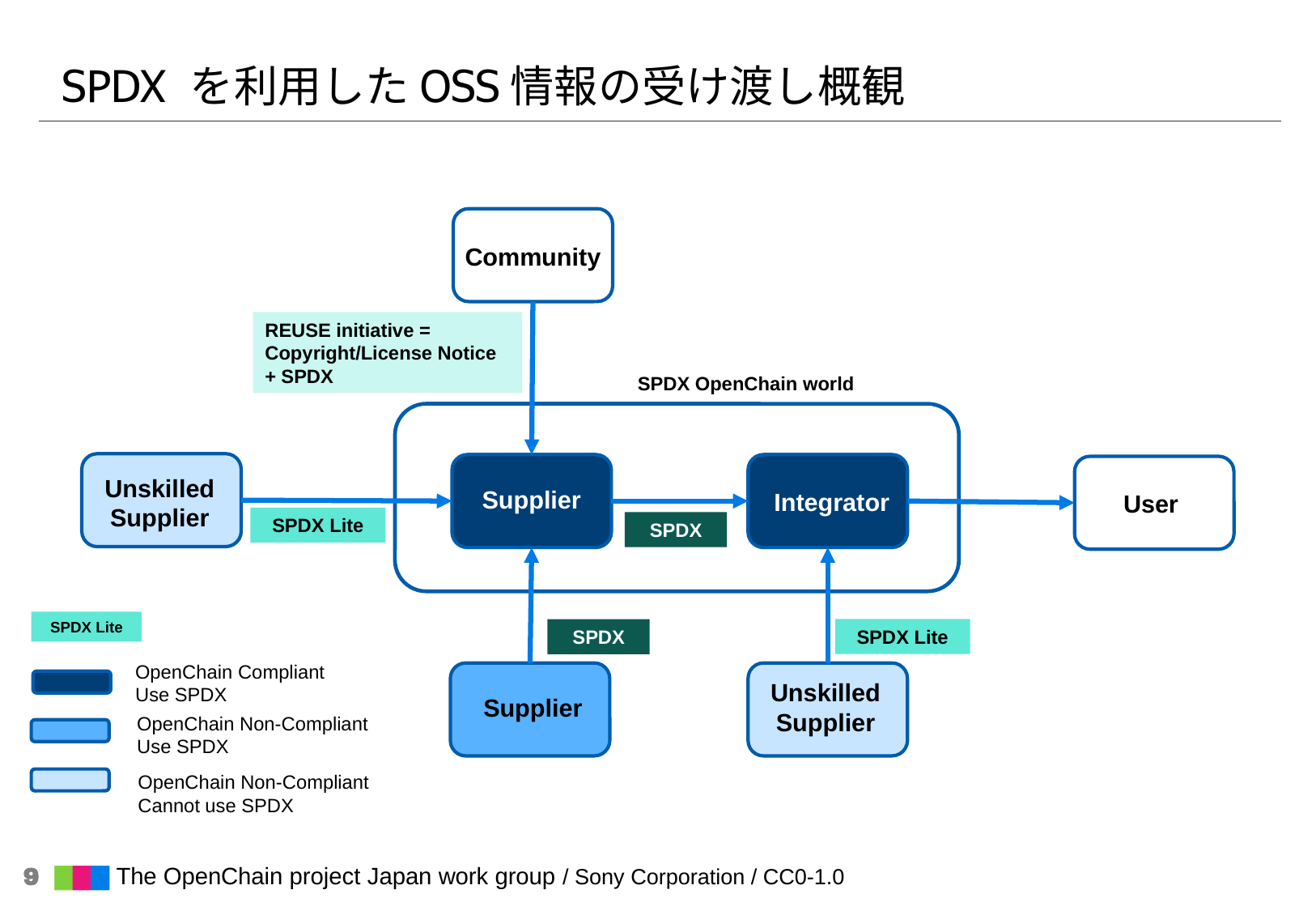

# SPDX を利用したOSS情報の受け渡し概観

Community
REUSE initiative = Copyright/License Notice + SPDX
SPDX OpenChain world

Unskilled
Supplier
Supplier
Integrator
User
SPDX Lite
SPDX
SPDX Lite
SPDX Lite
SPDX
OpenChain Compliant
Use SPDX

Unskilled Supplier
Supplier
OpenChain Non-Compliant
Use SPDX

OpenChain Non-Compliant
Cannot use SPDX